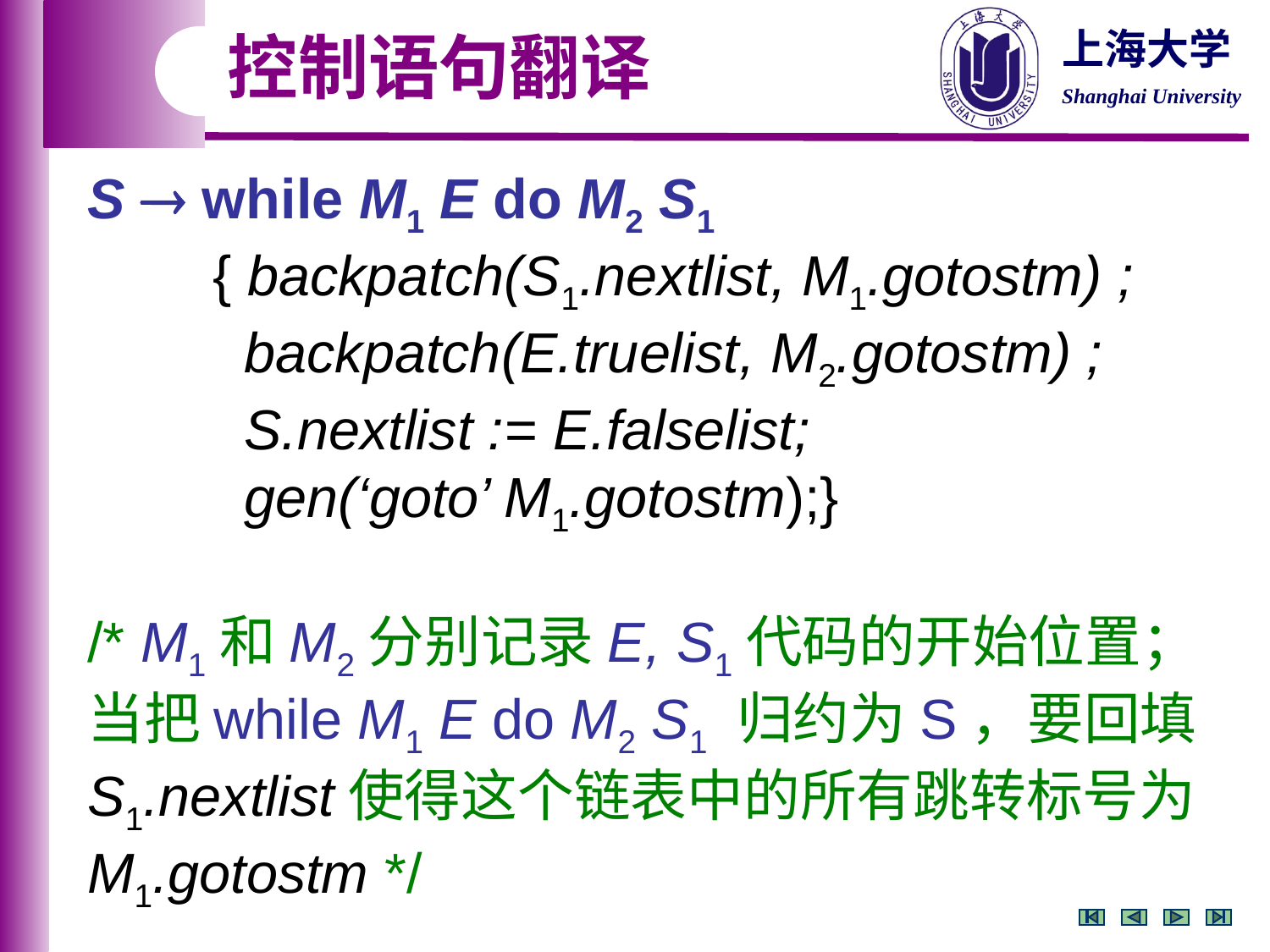

控制语句翻译
S → while M1 E do M2 S1
        { backpatch(S1.nextlist, M1.gotostm) ;
          backpatch(E.truelist, M2.gotostm) ;
          S.nextlist := E.falselist;
          gen(‘goto’ M1.gotostm);}

/* M1和M2分别记录E, S1代码的开始位置；
当把while M1 E do M2 S1 归约为S，要回填 S1.nextlist使得这个链表中的所有跳转标号为M1.gotostm */